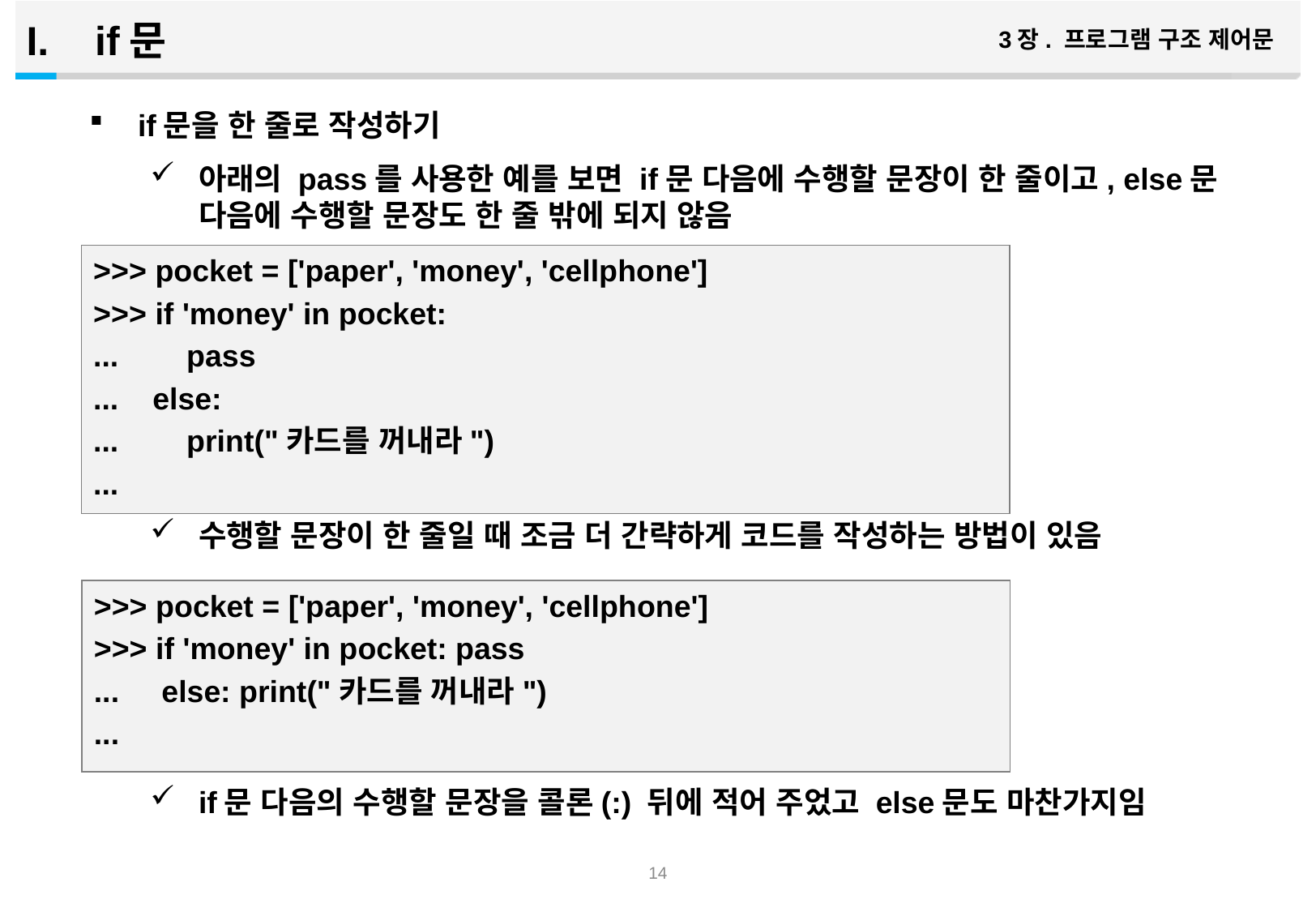

if문
3장. 프로그램 구조 제어문
if문을 한 줄로 작성하기
아래의 pass를 사용한 예를 보면 if문 다음에 수행할 문장이 한 줄이고, else문 다음에 수행할 문장도 한 줄 밖에 되지 않음

수행할 문장이 한 줄일 때 조금 더 간략하게 코드를 작성하는 방법이 있음

if문 다음의 수행할 문장을 콜론(:) 뒤에 적어 주었고 else문도 마찬가지임
>>> pocket = ['paper', 'money', 'cellphone']
>>> if 'money' in pocket:
...        pass
...    else:
...        print("카드를 꺼내라")
...
>>> pocket = ['paper', 'money', 'cellphone']
>>> if 'money' in pocket: pass
...     else: print("카드를 꺼내라")
...
14